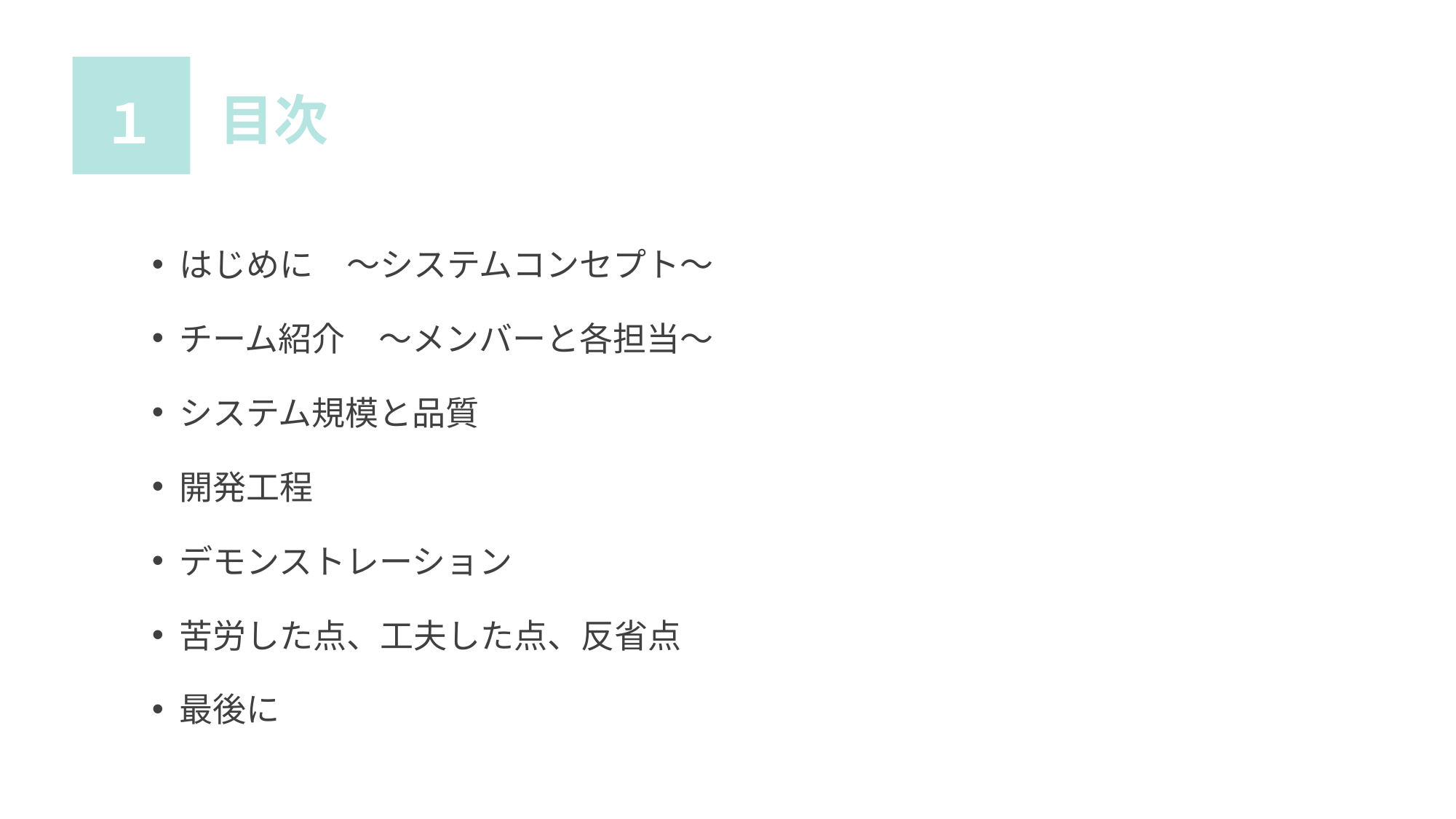

# 目次

１
はじめに　～システムコンセプト～
チーム紹介　～メンバーと各担当～
システム規模と品質
開発工程
デモンストレーション
苦労した点、工夫した点、反省点
最後に